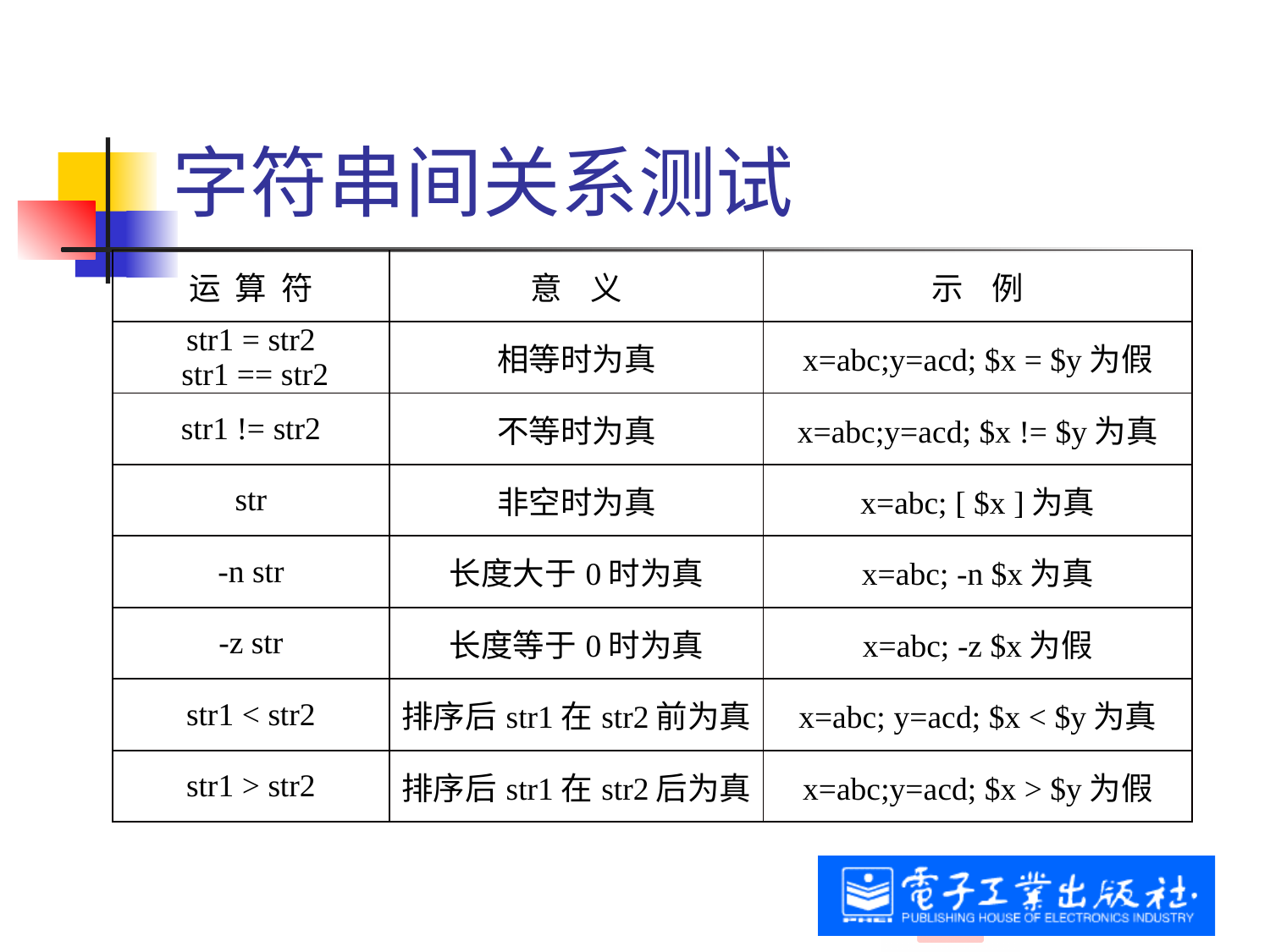

# 字符串间关系测试
| 运 算 符 | 意 义 | 示 例 |
| --- | --- | --- |
| str1 = str2 str1 == str2 | 相等时为真 | x=abc;y=acd; $x = $y为假 |
| str1 != str2 | 不等时为真 | x=abc;y=acd; $x != $y为真 |
| str | 非空时为真 | x=abc; [ $x ]为真 |
| -n str | 长度大于0时为真 | x=abc; -n $x为真 |
| -z str | 长度等于0时为真 | x=abc; -z $x为假 |
| str1 < str2 | 排序后str1在str2前为真 | x=abc; y=acd; $x < $y为真 |
| str1 > str2 | 排序后str1在str2后为真 | x=abc;y=acd; $x > $y为假 |